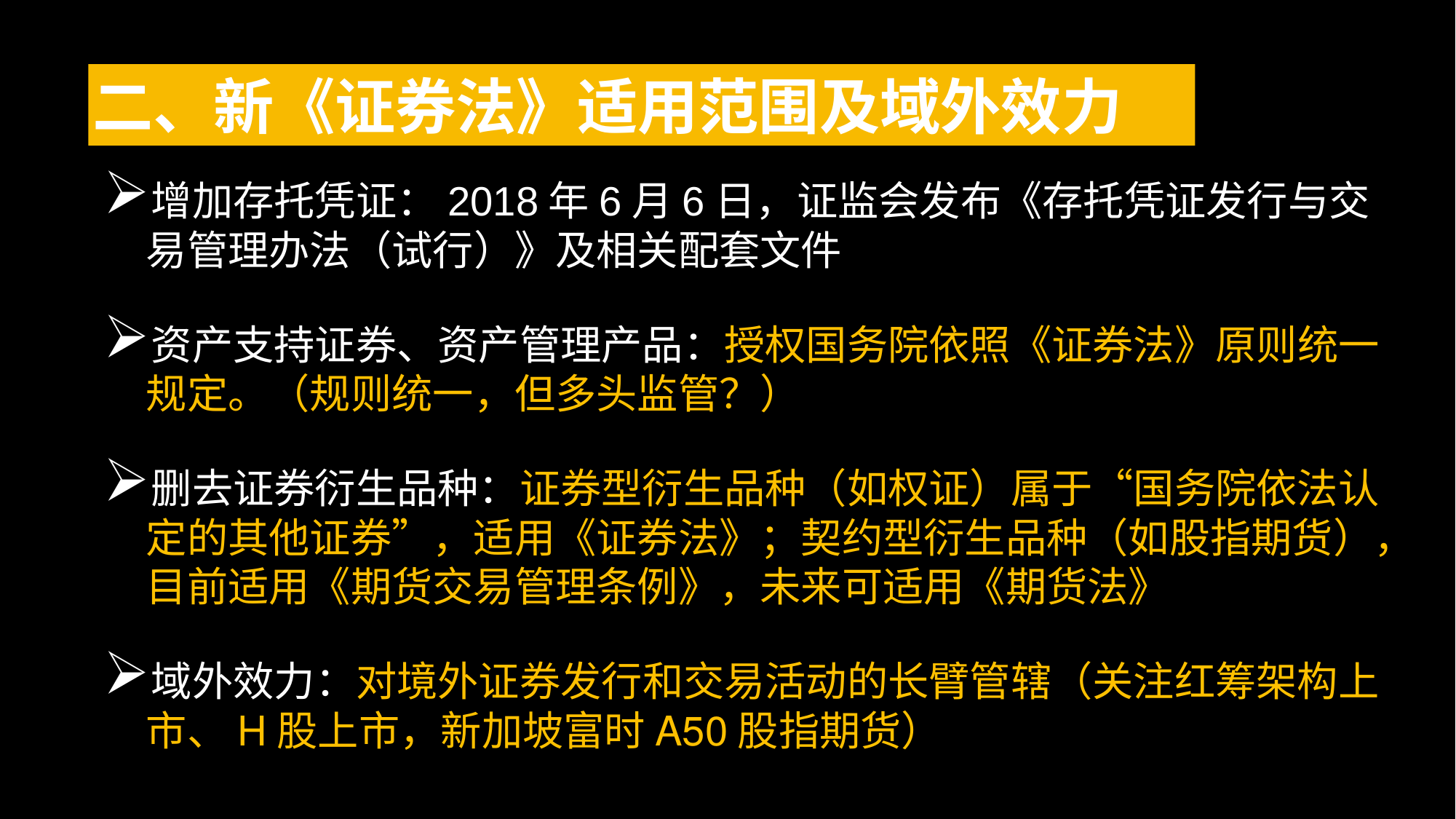

二、新《证券法》适用范围及域外效力
增加存托凭证：2018年6月6日，证监会发布《存托凭证发行与交易管理办法（试行）》及相关配套文件
资产支持证券、资产管理产品：授权国务院依照《证券法》原则统一规定。（规则统一，但多头监管？）
删去证券衍生品种：证券型衍生品种（如权证）属于“国务院依法认定的其他证券”，适用《证券法》；契约型衍生品种（如股指期货），目前适用《期货交易管理条例》，未来可适用《期货法》
域外效力：对境外证券发行和交易活动的长臂管辖（关注红筹架构上市、H股上市，新加坡富时A50股指期货）